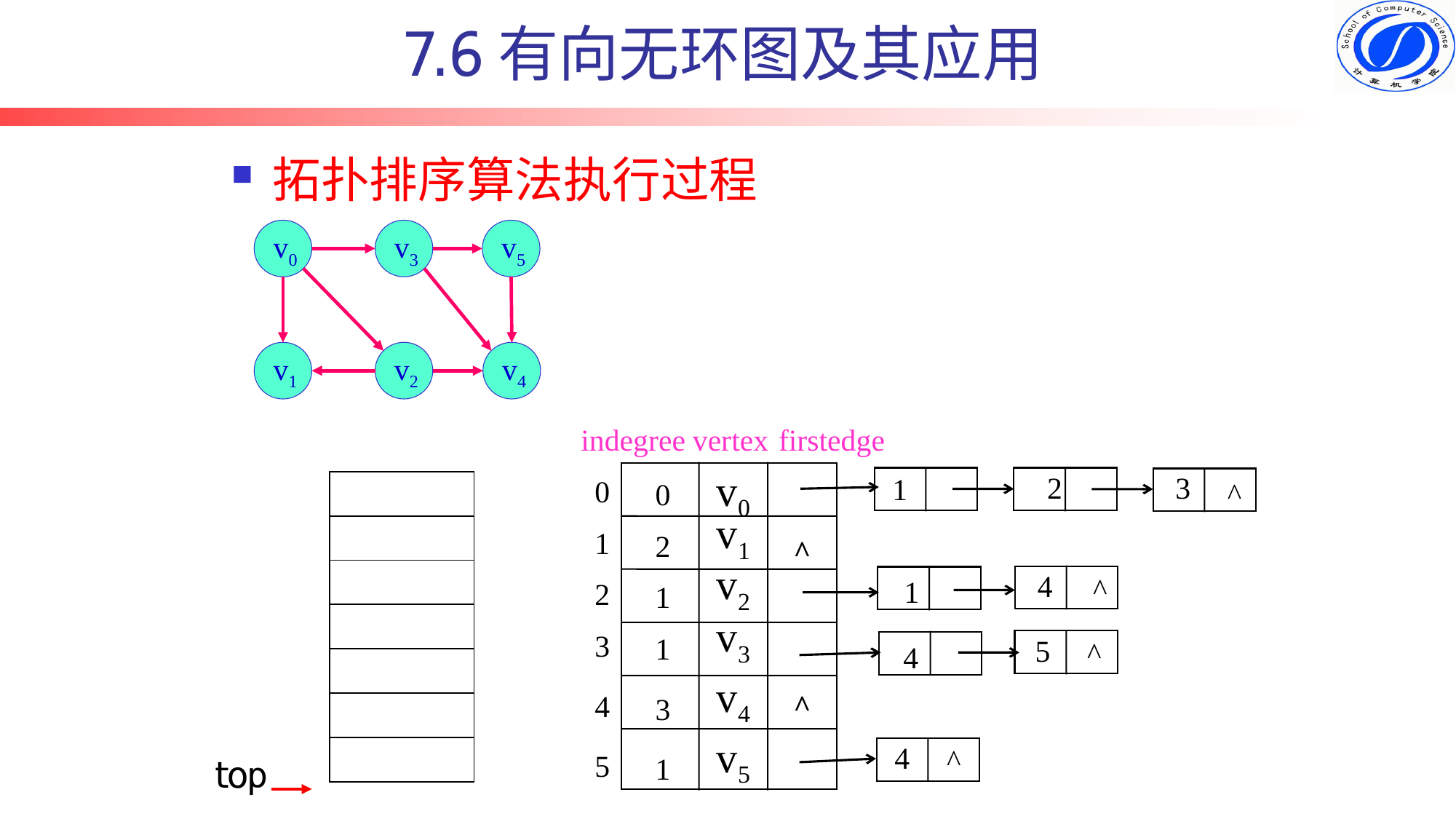

7.6有向无环图及其应用
拓扑排序算法执行过程
v0
v3
v5
v1
v2
v4
indegree
vertex
firstedge

v0

2
3

1
|  |
| --- |
|  |
|  |
|  |
|  |
|  |
|  |
0
1
2
3
4
5
^
0

v1
2
^
v2

4
^
1
1

v3
1

5

^
4

v4
^
3
v5

4
^
top
1